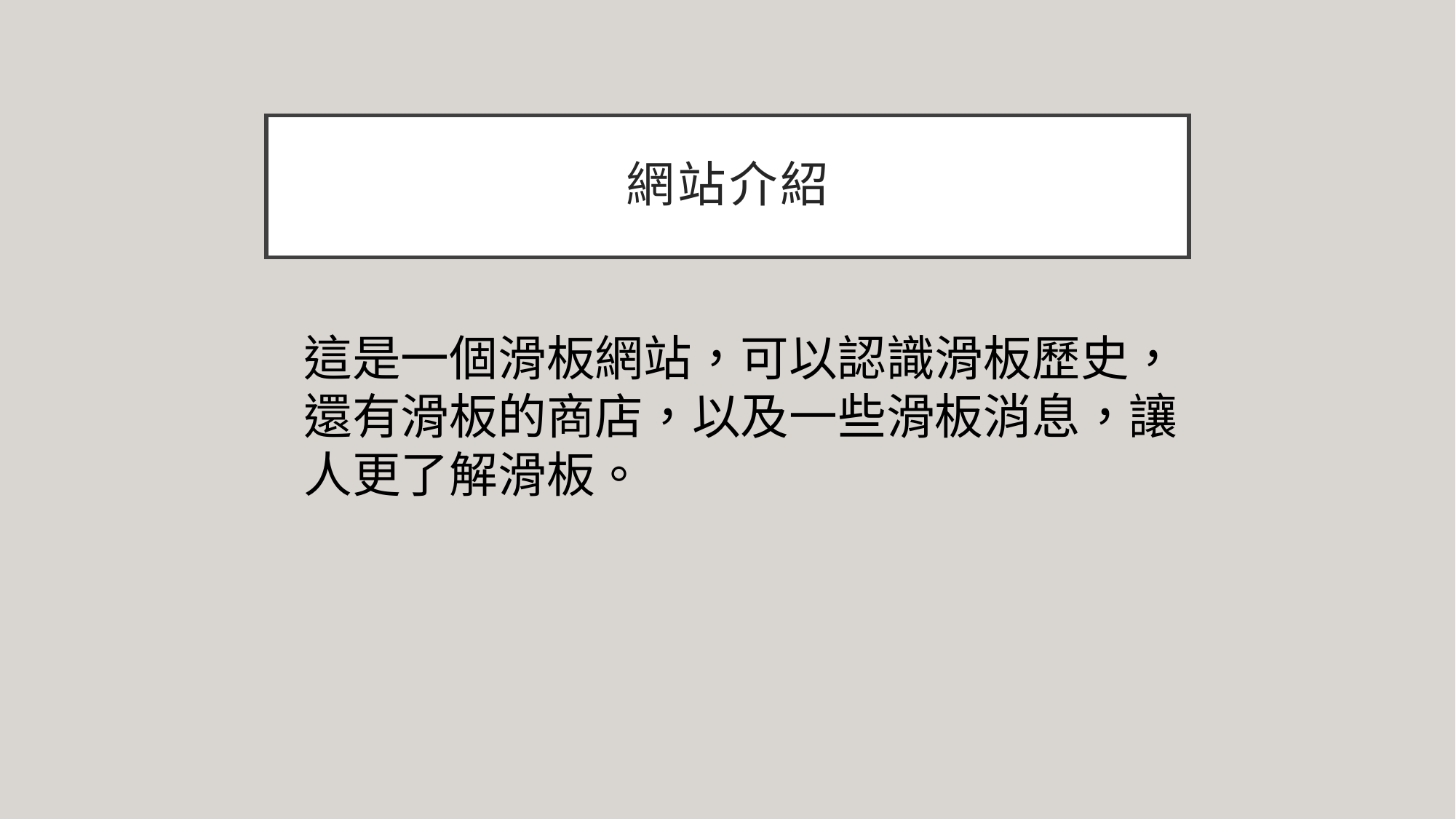

# 網站介紹

這是一個滑板網站，可以認識滑板歷史，還有滑板的商店，以及一些滑板消息，讓人更了解滑板。